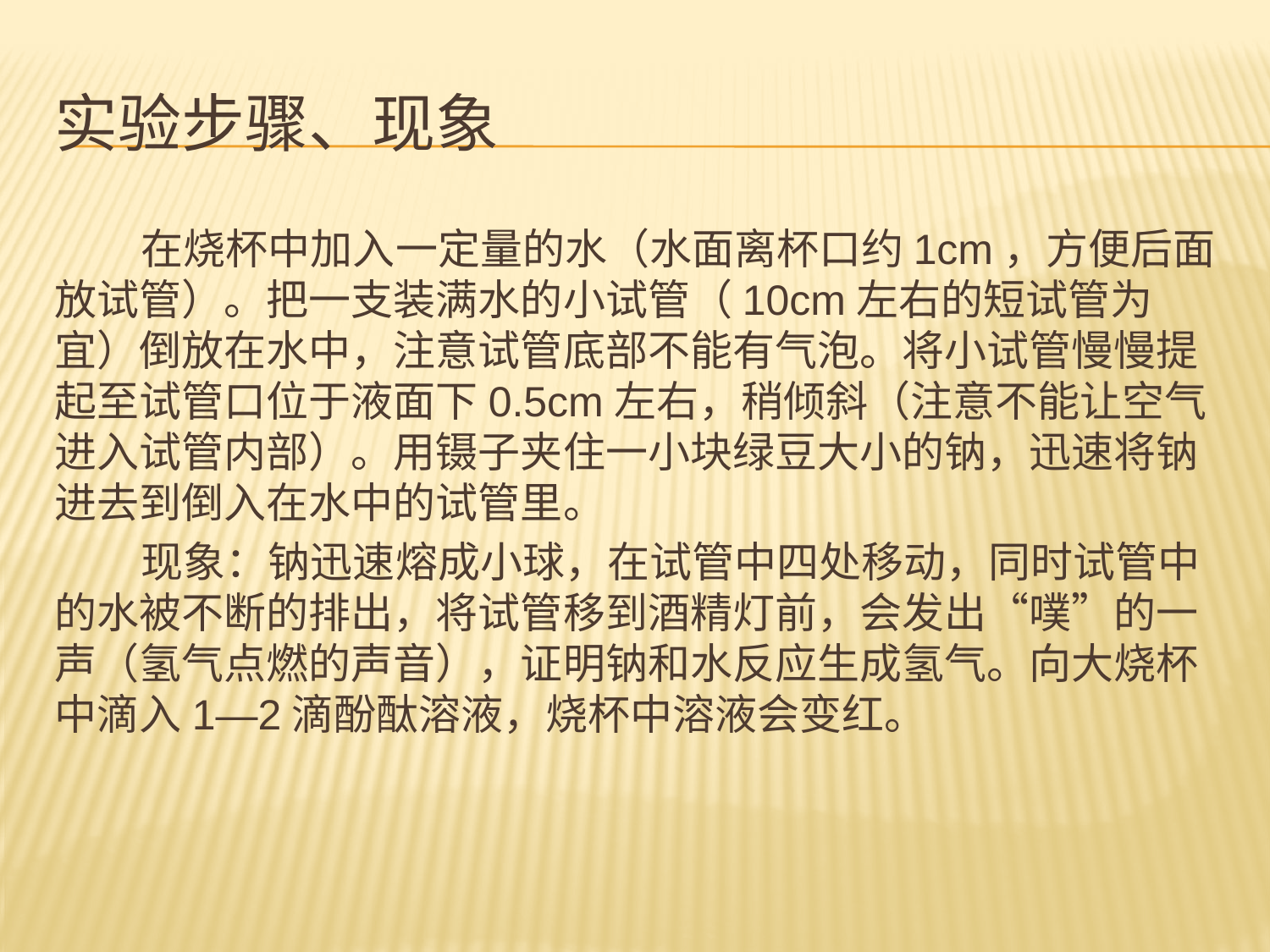

# 实验步骤、现象
        在烧杯中加入一定量的水（水面离杯口约1cm，方便后面放试管）。把一支装满水的小试管（10cm左右的短试管为宜）倒放在水中，注意试管底部不能有气泡。将小试管慢慢提起至试管口位于液面下0.5cm左右，稍倾斜（注意不能让空气进入试管内部）。用镊子夹住一小块绿豆大小的钠，迅速将钠进去到倒入在水中的试管里。
        现象：钠迅速熔成小球，在试管中四处移动，同时试管中的水被不断的排出，将试管移到酒精灯前，会发出“噗”的一声（氢气点燃的声音），证明钠和水反应生成氢气。向大烧杯中滴入1—2滴酚酞溶液，烧杯中溶液会变红。